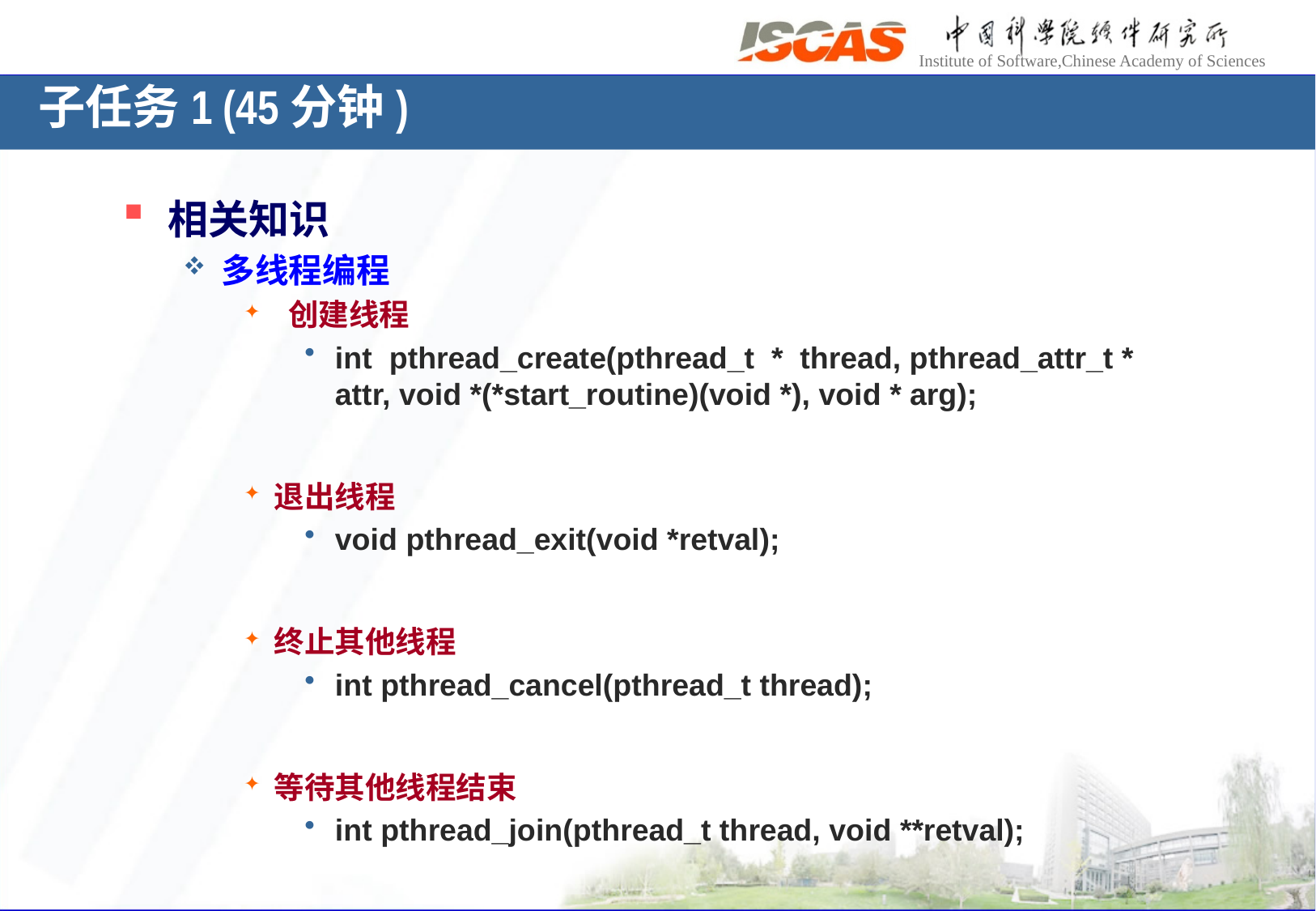

子任务1 (45分钟)
相关知识
多线程编程
 创建线程
int  pthread_create(pthread_t  *  thread, pthread_attr_t * attr, void *(*start_routine)(void *), void * arg);

退出线程
void pthread_exit(void *retval);

终止其他线程
int pthread_cancel(pthread_t thread);

等待其他线程结束
int pthread_join(pthread_t thread, void **retval);